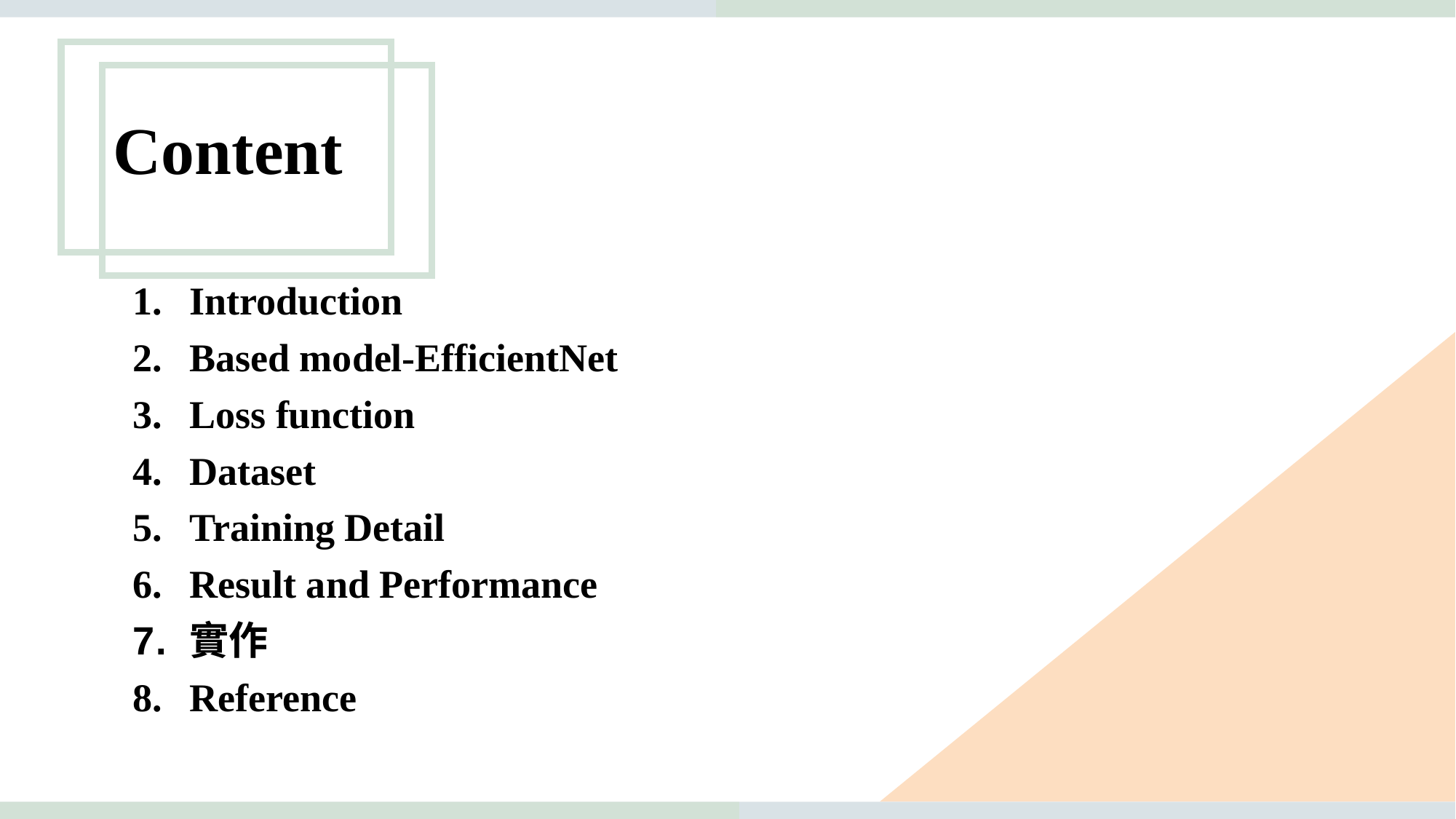

# Content
Introduction
Based model-EfficientNet
Loss function
Dataset
Training Detail
Result and Performance
實作
Reference